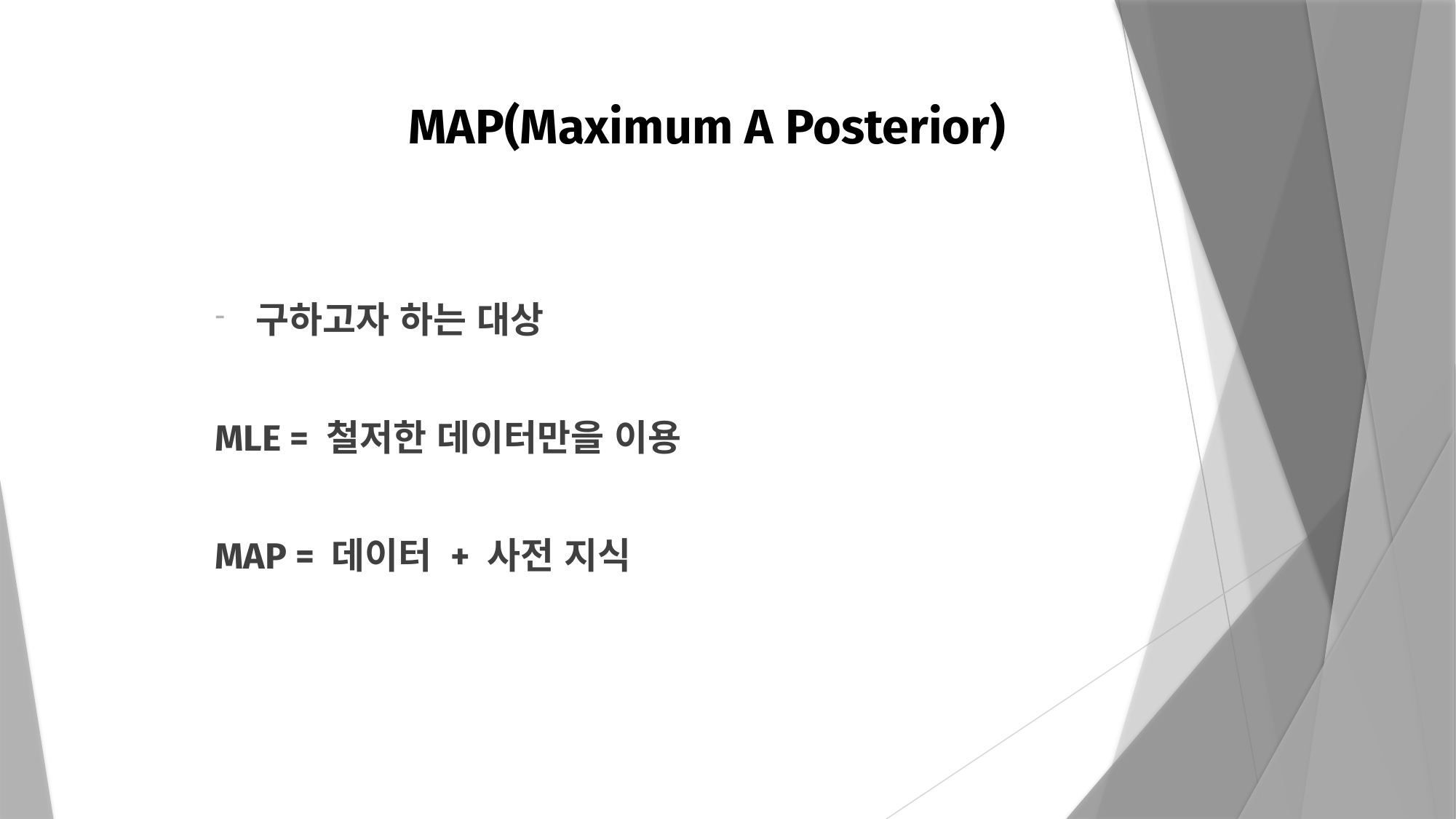

# MAP(Maximum A Posterior)
구하고자 하는 대상

MLE = 철저한 데이터만을 이용

MAP = 데이터 + 사전 지식